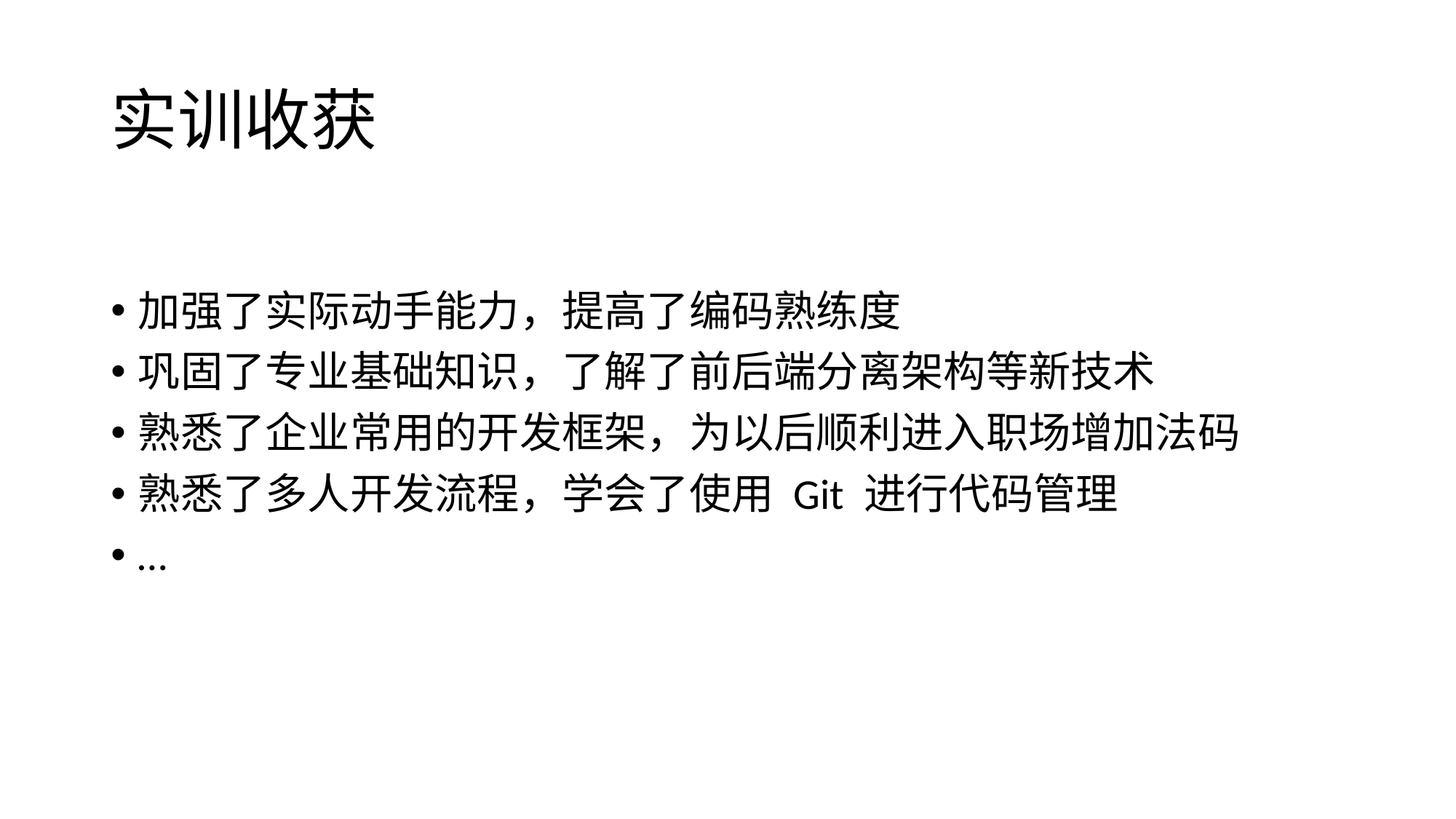

# 实训收获

加强了实际动手能力，提高了编码熟练度
巩固了专业基础知识，了解了前后端分离架构等新技术
熟悉了企业常用的开发框架，为以后顺利进入职场增加法码
熟悉了多人开发流程，学会了使用 Git 进行代码管理
…